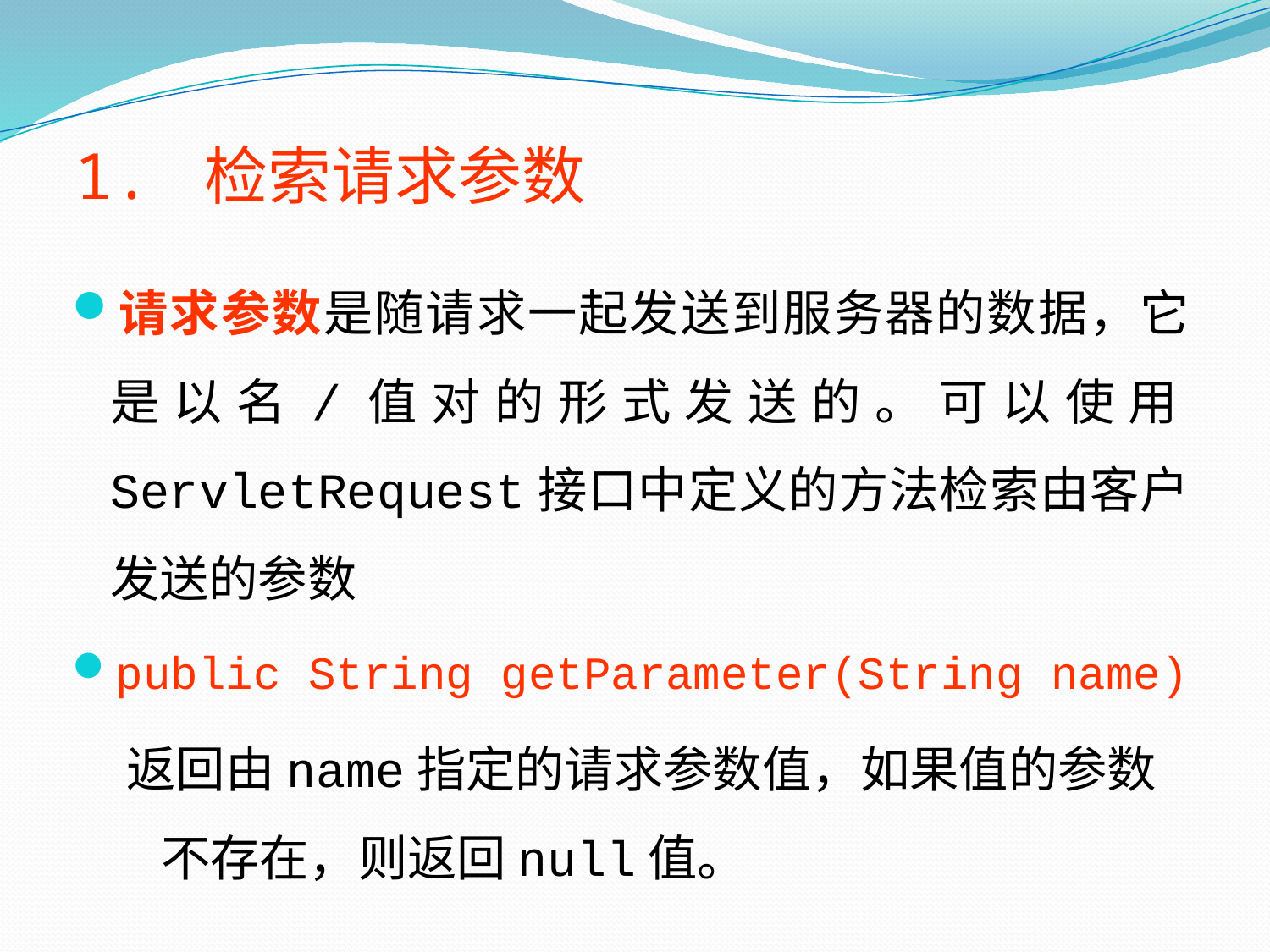

# 1. 检索请求参数
请求参数是随请求一起发送到服务器的数据，它是以名/值对的形式发送的。可以使用ServletRequest接口中定义的方法检索由客户发送的参数
public String getParameter(String name)
返回由name指定的请求参数值，如果值的参数不存在，则返回null值。